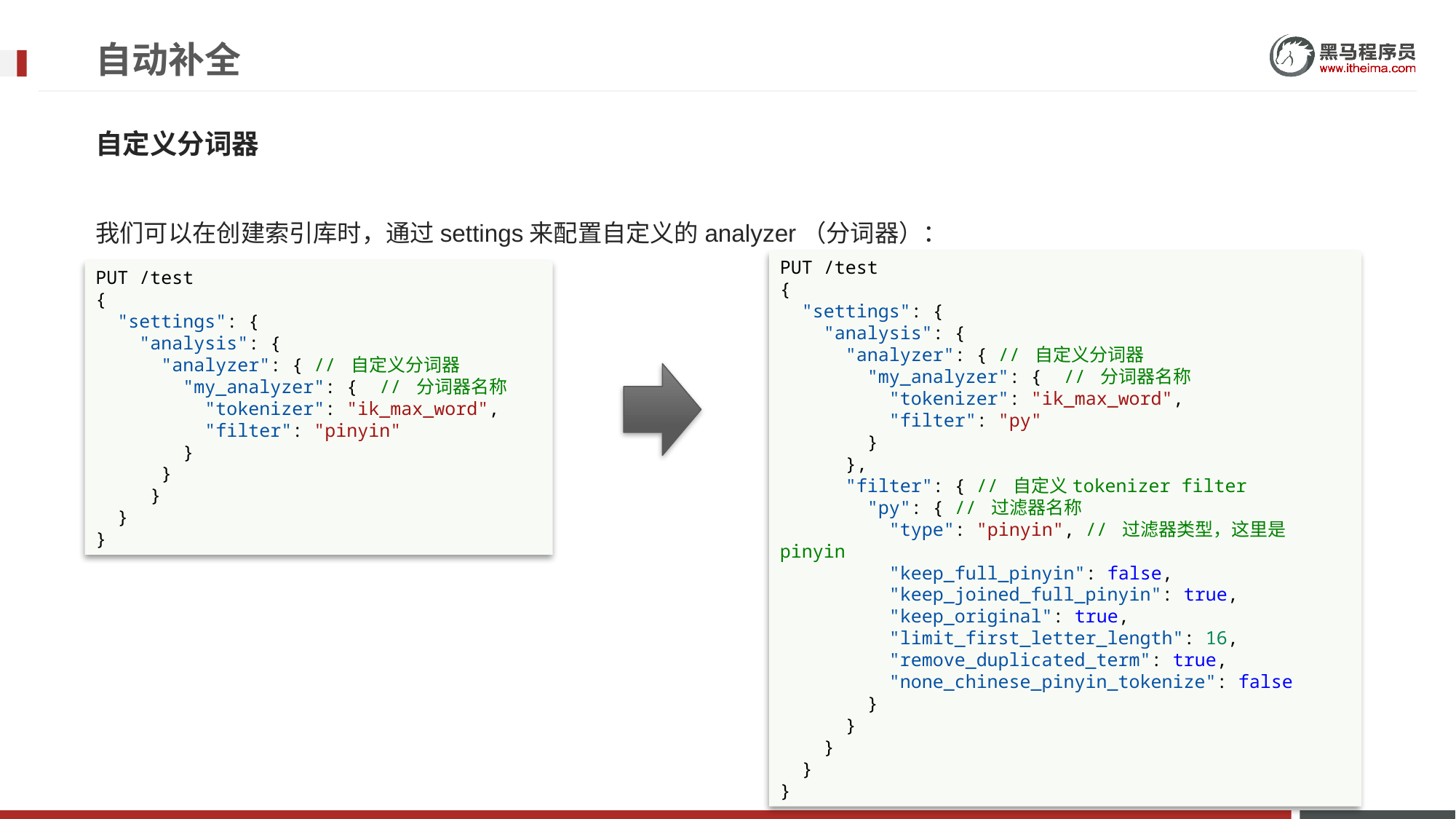

# 自动补全
自定义分词器
我们可以在创建索引库时，通过settings来配置自定义的analyzer（分词器）：
PUT /test
{
  "settings": {
    "analysis": {
      "analyzer": { // 自定义分词器
        "my_analyzer": {  // 分词器名称
          "tokenizer": "ik_max_word",
          "filter": "py"
        }
      },
      "filter": { // 自定义tokenizer filter
        "py": { // 过滤器名称
          "type": "pinyin", // 过滤器类型，这里是pinyin
	"keep_full_pinyin": false,
          "keep_joined_full_pinyin": true,
          "keep_original": true,
          "limit_first_letter_length": 16,
          "remove_duplicated_term": true,
          "none_chinese_pinyin_tokenize": false
        }
      }
    }
  }
}
PUT /test
{
  "settings": {
    "analysis": {
      "analyzer": { // 自定义分词器
        "my_analyzer": {  // 分词器名称
          "tokenizer": "ik_max_word",
          "filter": "pinyin"
        }
      }
     }
  }
}